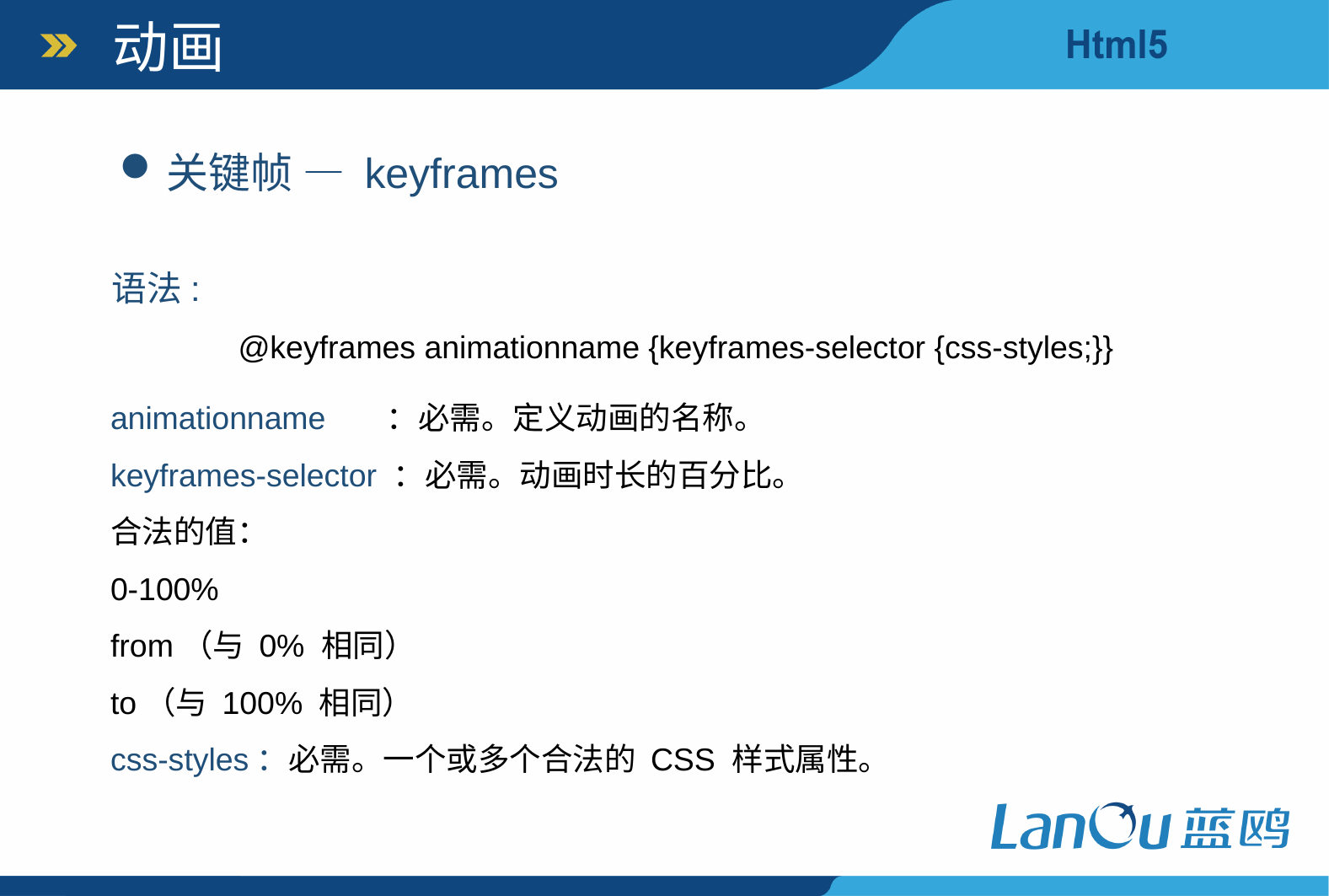

动画
关键帧 — keyframes

语法:
	@keyframes animationname {keyframes-selector {css-styles;}}
animationname      ：必需。定义动画的名称。
keyframes-selector ：必需。动画时长的百分比。
合法的值：
0-100%
from（与 0% 相同）
to（与 100% 相同）
css-styles：必需。一个或多个合法的 CSS 样式属性。